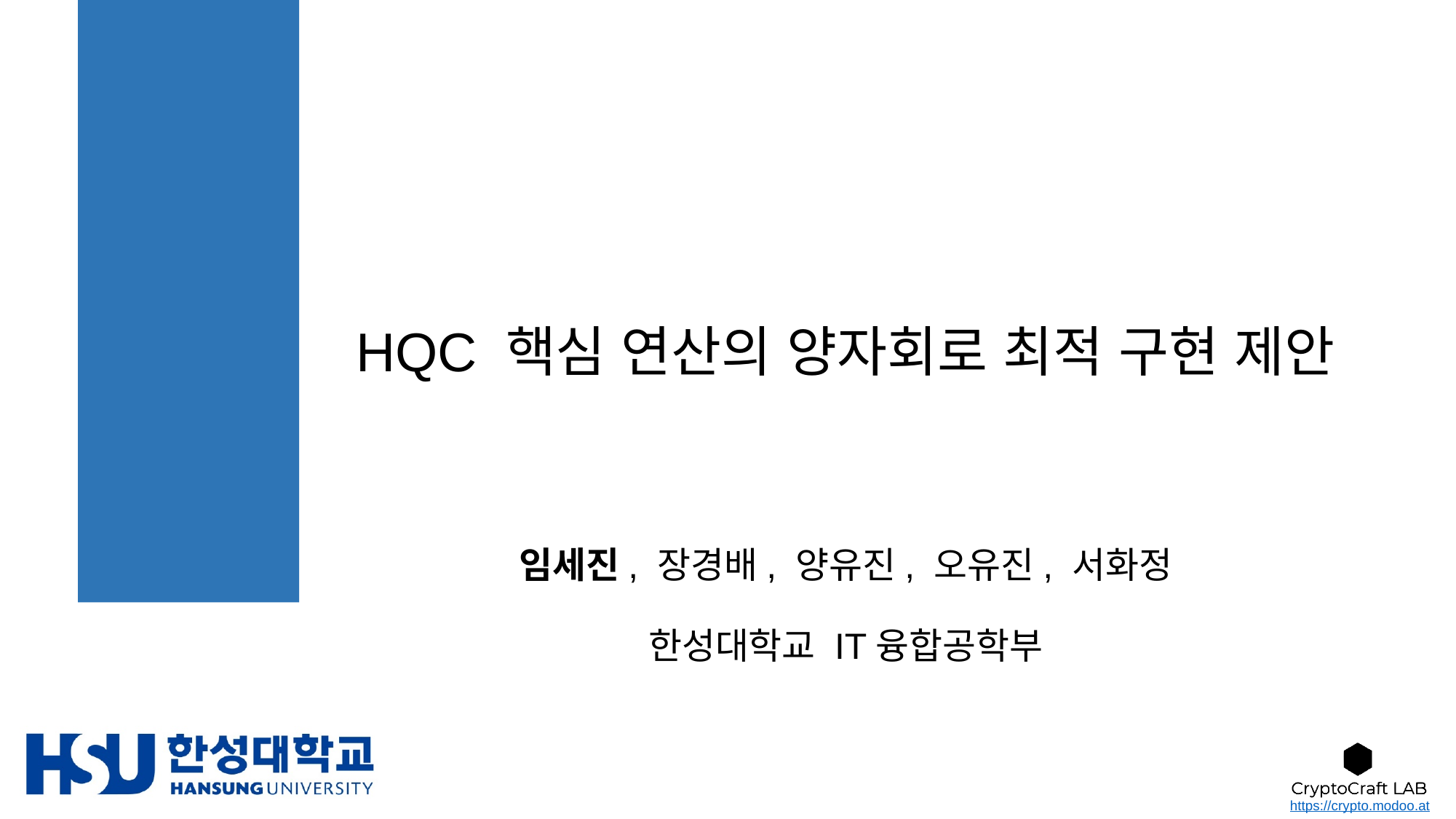

# HQC 핵심 연산의 양자회로 최적 구현 제안
임세진, 장경배, 양유진, 오유진, 서화정
한성대학교 IT융합공학부